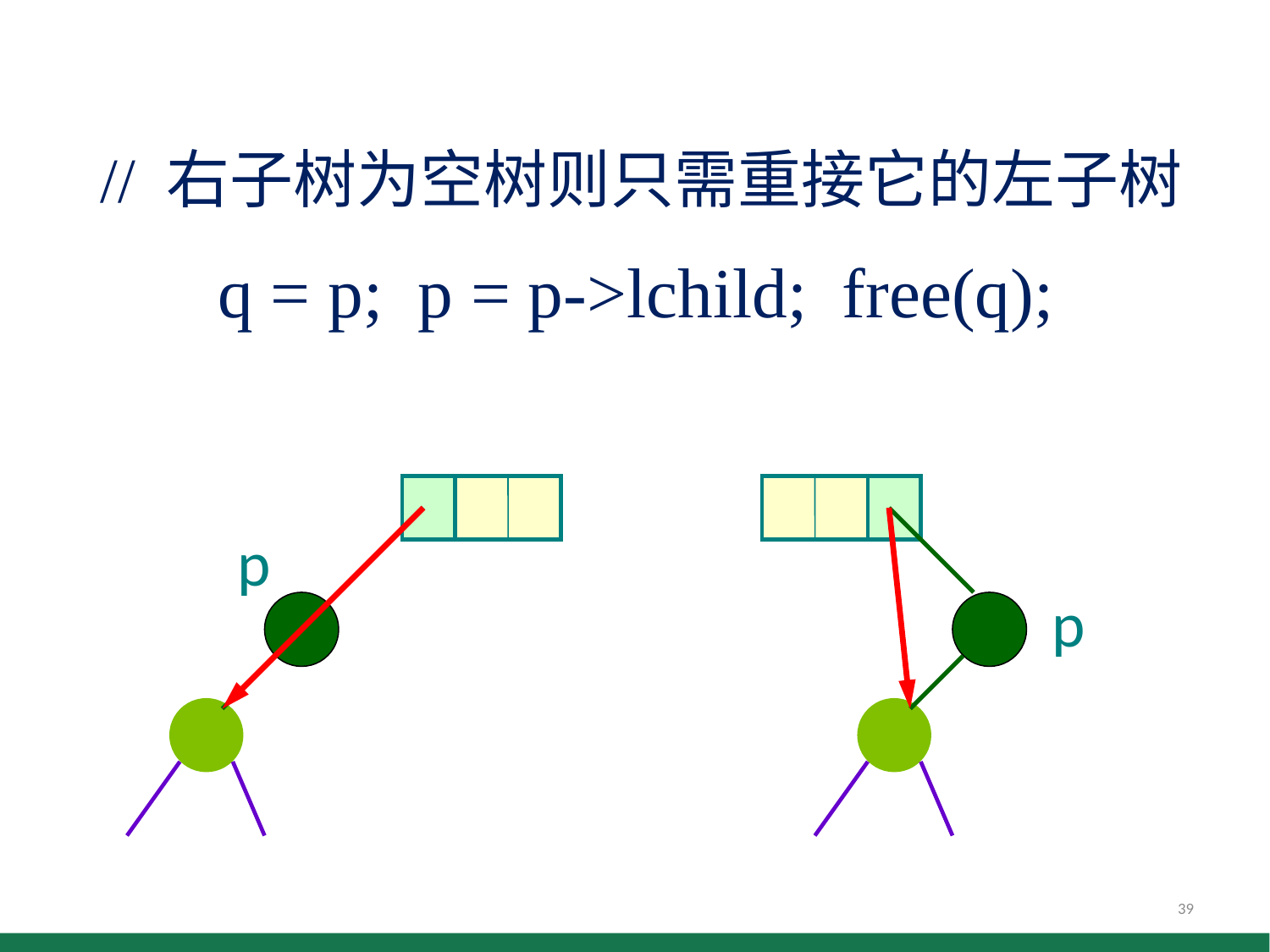

// 右子树为空树则只需重接它的左子树
q = p;  p = p->lchild;  free(q);

p
p

39